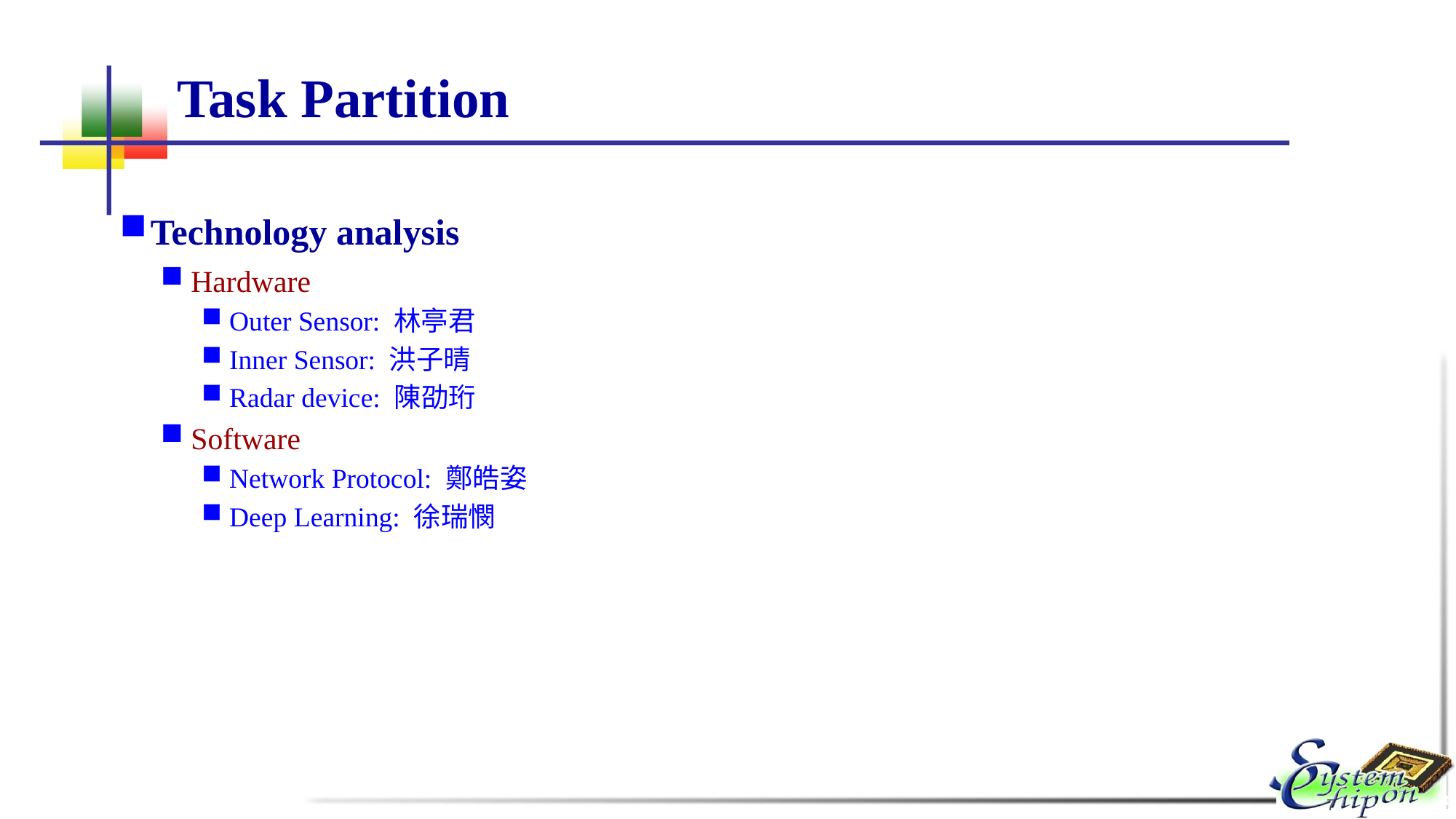

# Task Partition
Technology analysis
Hardware
 Outer Sensor: 林亭君
 Inner Sensor: 洪子晴
 Radar device: 陳劭珩
Software
 Network Protocol: 鄭皓姿
 Deep Learning: 徐瑞憫
7